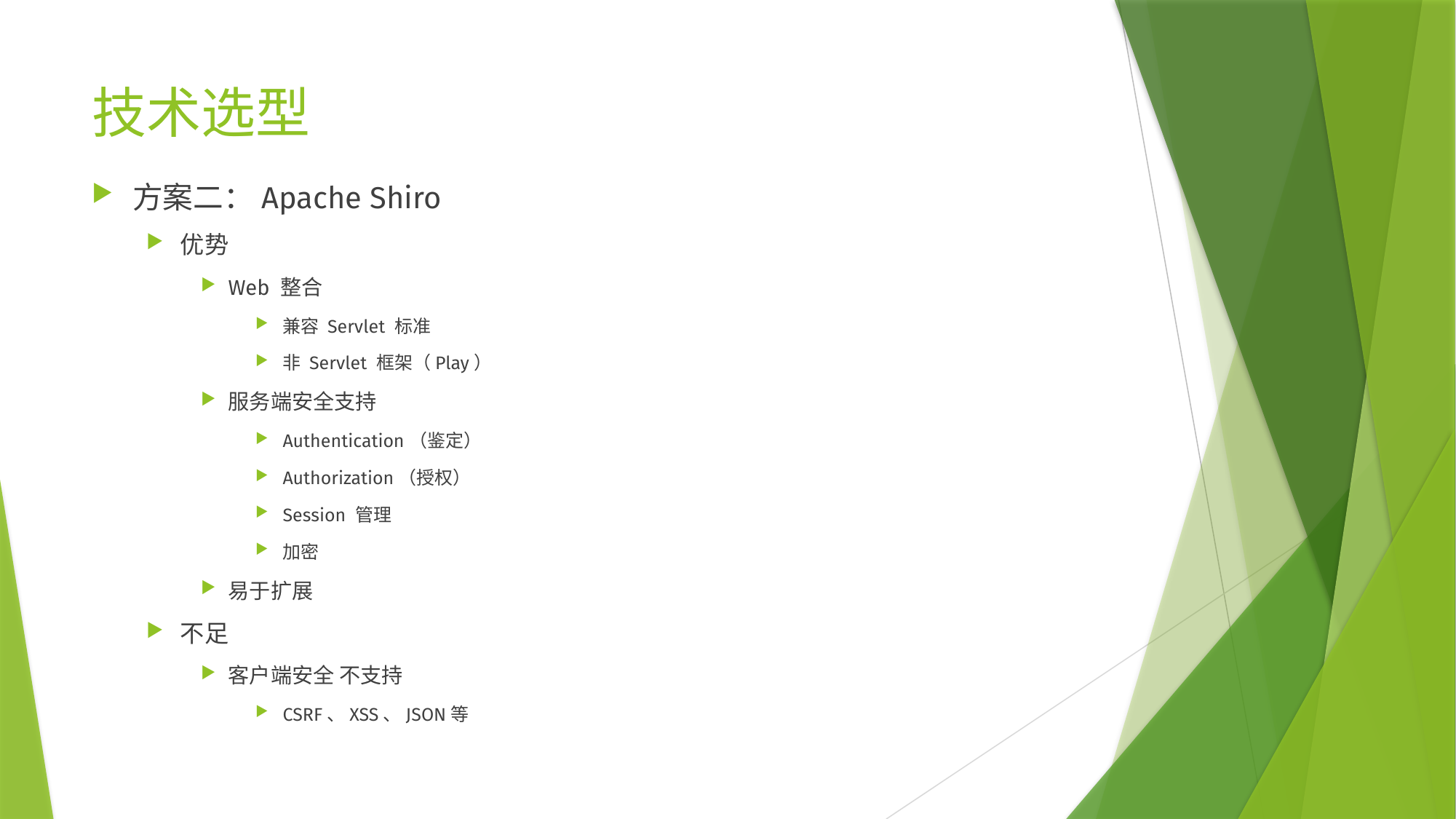

# 技术选型
方案二：Apache Shiro
优势
Web 整合
兼容 Servlet 标准
非 Servlet 框架（Play）
服务端安全支持
Authentication（鉴定）
Authorization（授权）
Session 管理
加密
易于扩展
不足
客户端安全 不支持
CSRF、XSS、JSON等